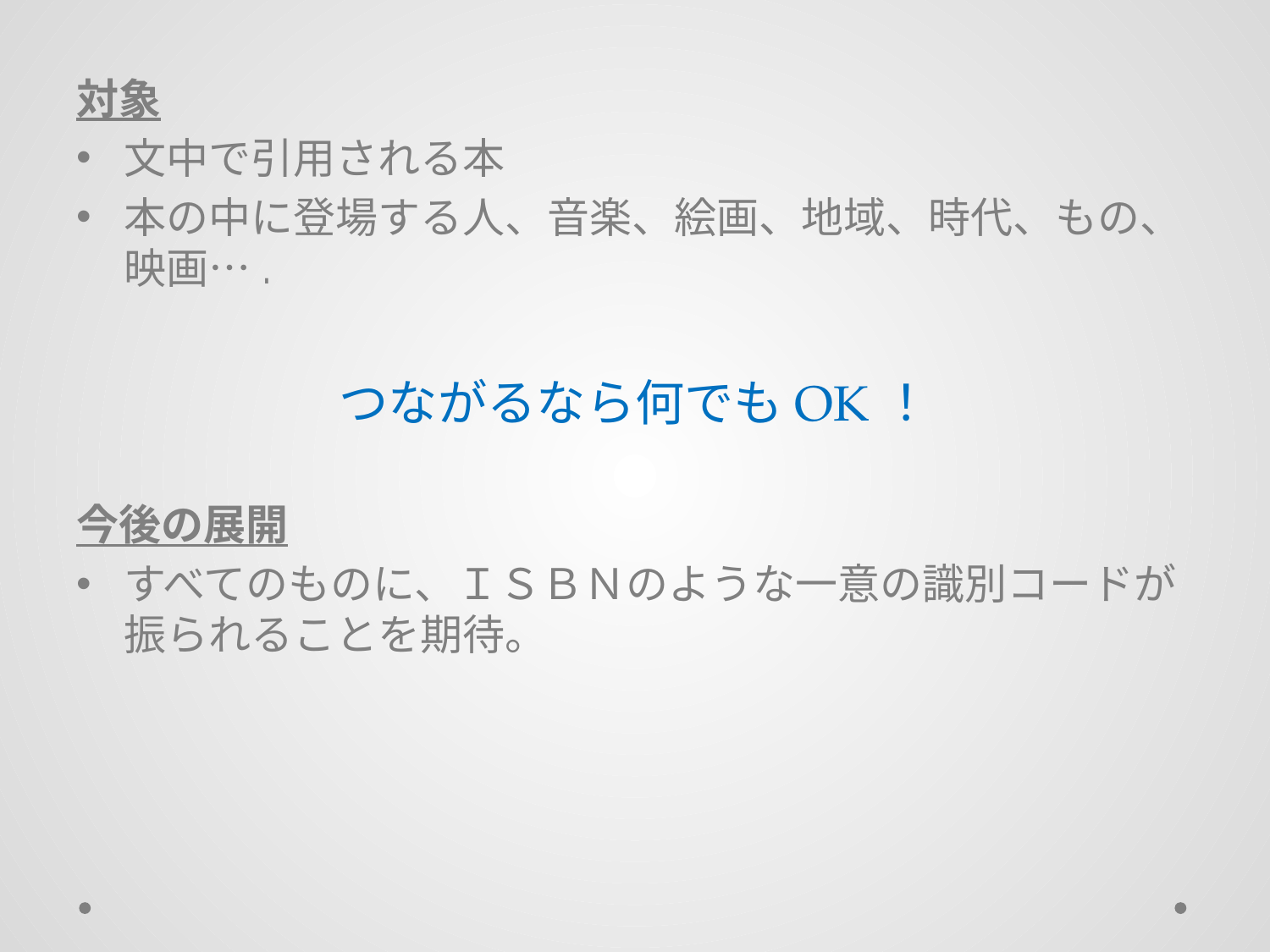

対象
文中で引用される本
本の中に登場する人、音楽、絵画、地域、時代、もの、映画….

つながるなら何でもOK！

今後の展開
すべてのものに、ＩＳＢＮのような一意の識別コードが振られることを期待。